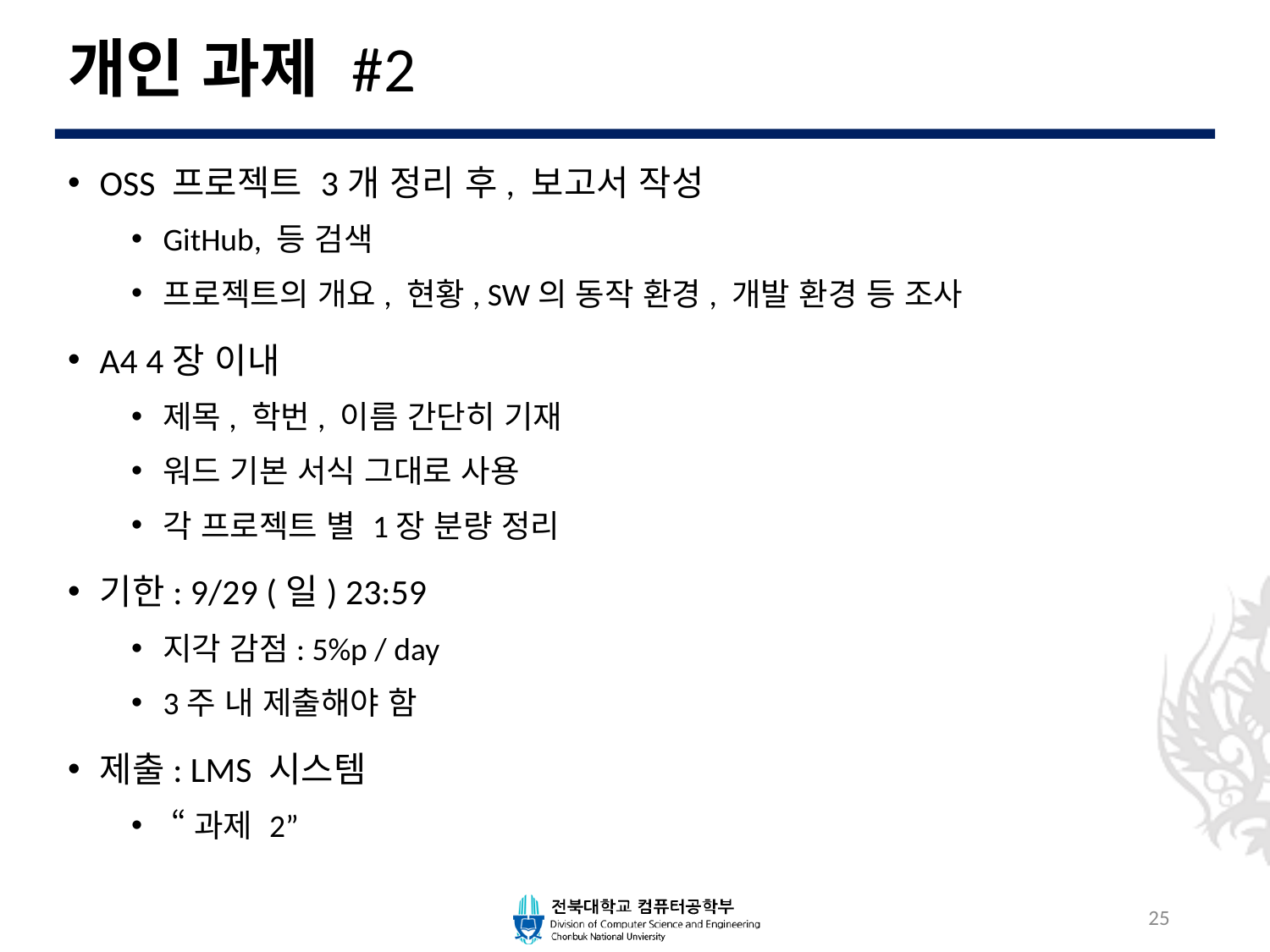

# 개인 과제 #2
OSS 프로젝트 3개 정리 후, 보고서 작성
GitHub, 등 검색
프로젝트의 개요, 현황, SW의 동작 환경, 개발 환경 등 조사
A4 4장 이내
제목, 학번, 이름 간단히 기재
워드 기본 서식 그대로 사용
각 프로젝트 별 1장 분량 정리
기한: 9/29 (일) 23:59
지각 감점: 5%p / day
3주 내 제출해야 함
제출: LMS 시스템
 “과제 2”

25